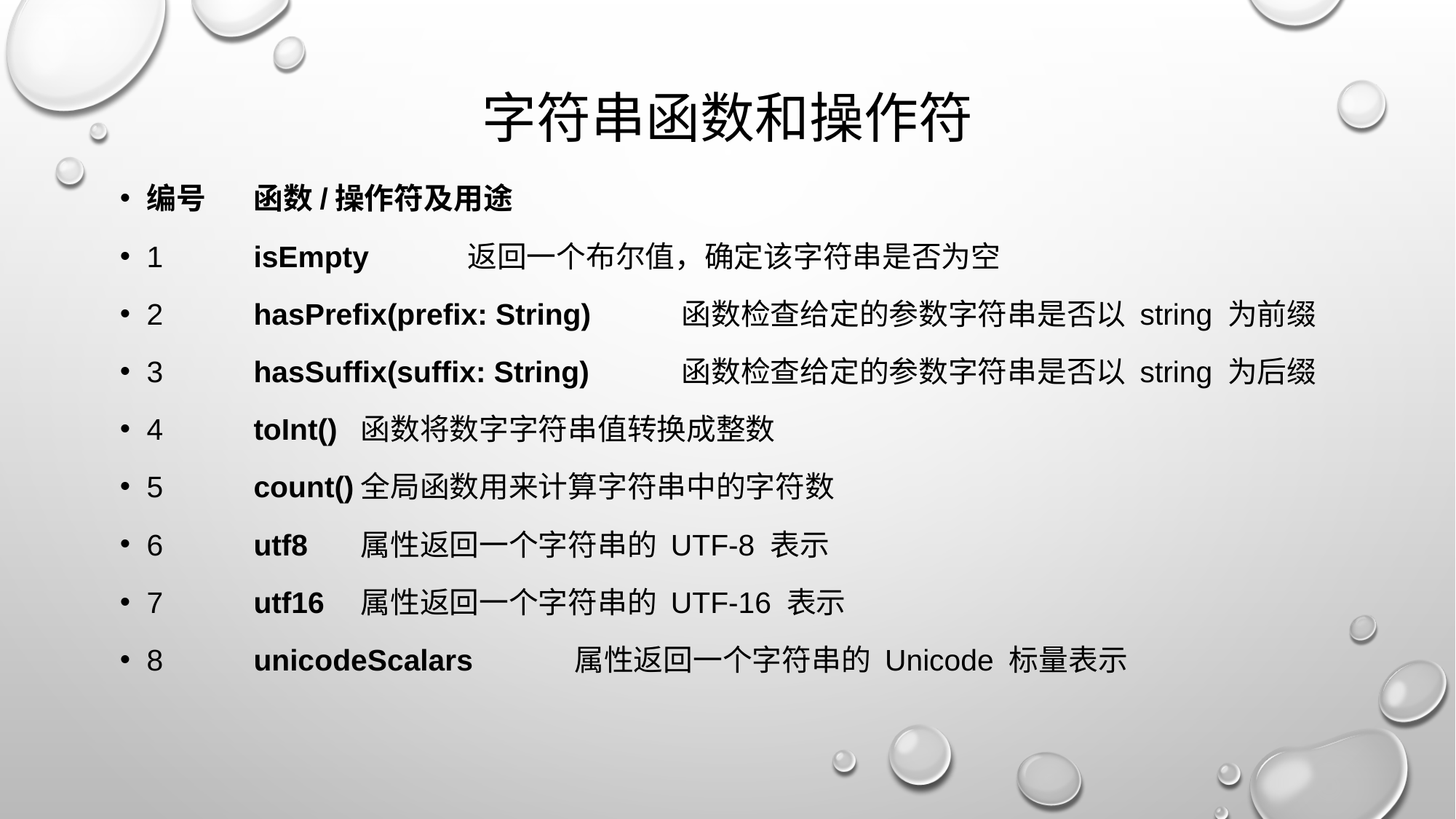

# 字符串函数和操作符
编号	函数/操作符及用途
1	isEmpty	返回一个布尔值，确定该字符串是否为空
2	hasPrefix(prefix: String)	函数检查给定的参数字符串是否以 string 为前缀
3	hasSuffix(suffix: String)	函数检查给定的参数字符串是否以 string 为后缀
4	toInt()	函数将数字字符串值转换成整数
5	count()	全局函数用来计算字符串中的字符数
6	utf8	属性返回一个字符串的 UTF-8 表示
7	utf16	属性返回一个字符串的 UTF-16 表示
8	unicodeScalars	属性返回一个字符串的 Unicode 标量表示